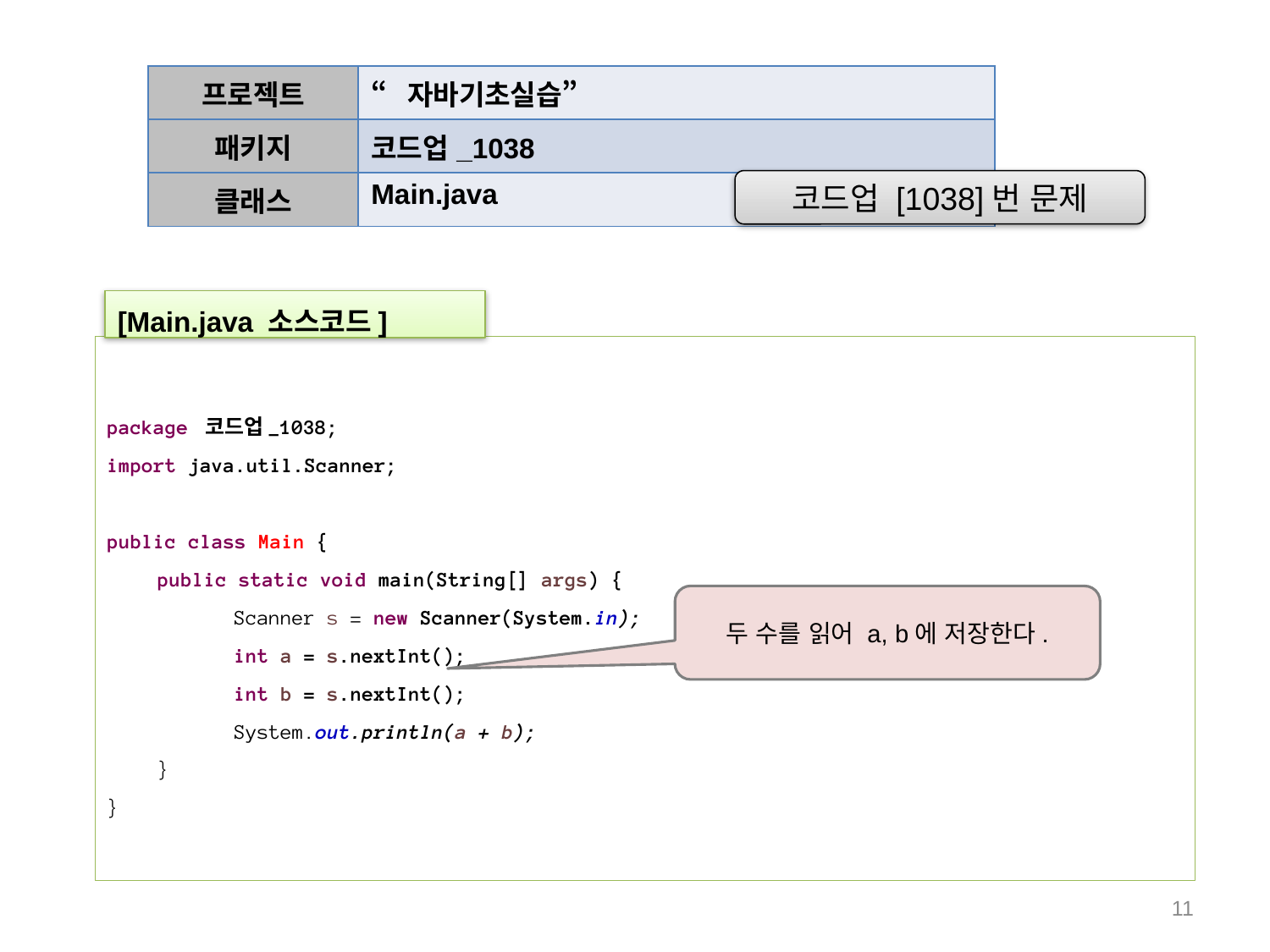

| 프로젝트 | “자바기초실습” |
| --- | --- |
| 패키지 | 코드업\_1038 |
| 클래스 | Main.java |
코드업 [1038]번 문제
[Main.java 소스코드]
package 코드업_1038;
import java.util.Scanner;

public class Main {
	public static void main(String[] args) {
		Scanner s = new Scanner(System.in);
		int a = s.nextInt();
		int b = s.nextInt();
		System.out.println(a + b);
	}
}
두 수를 읽어 a, b에 저장한다.
11